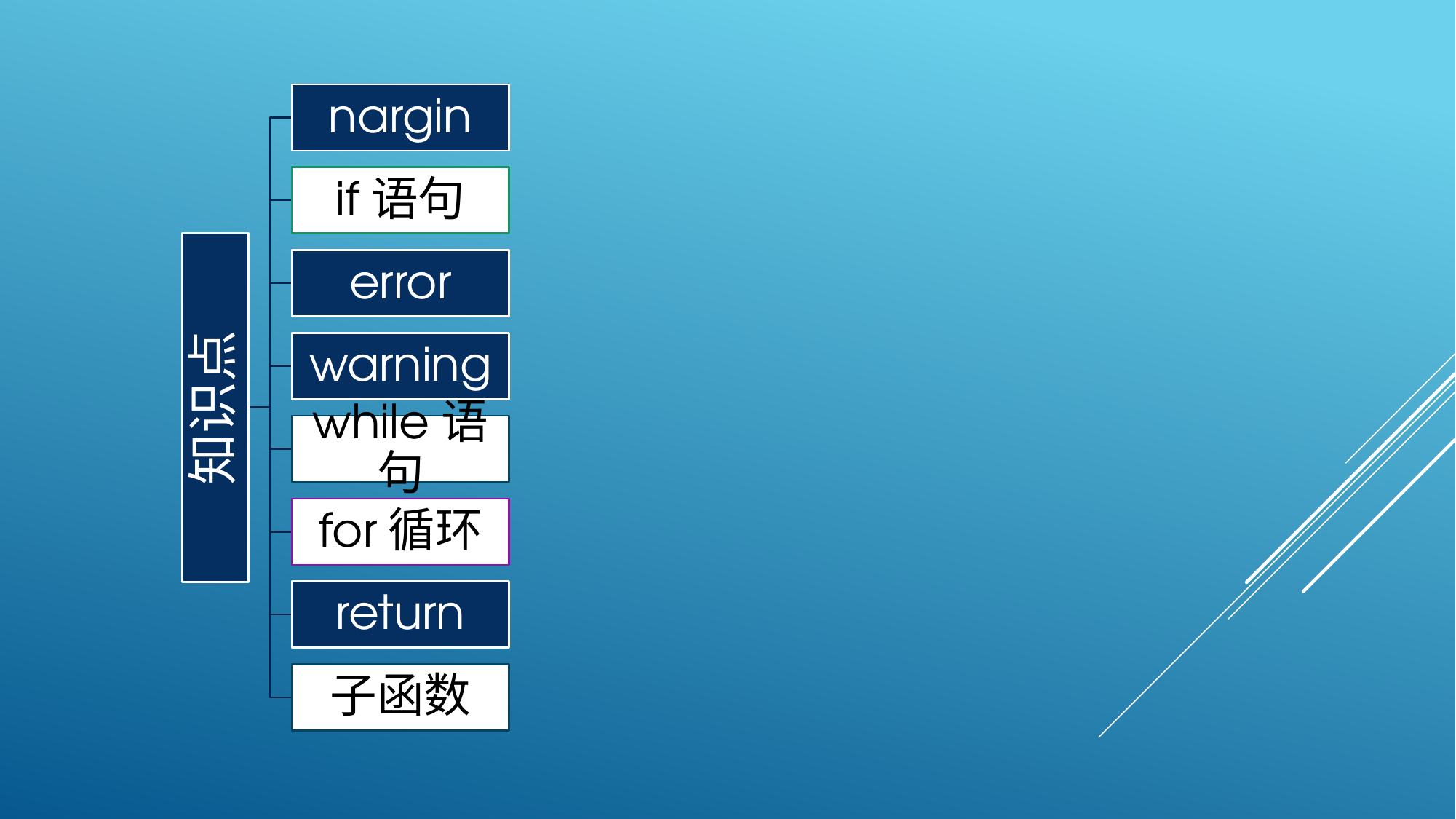

知识点
nargin
if语句
error
warning
while语句
for循环
return
子函数